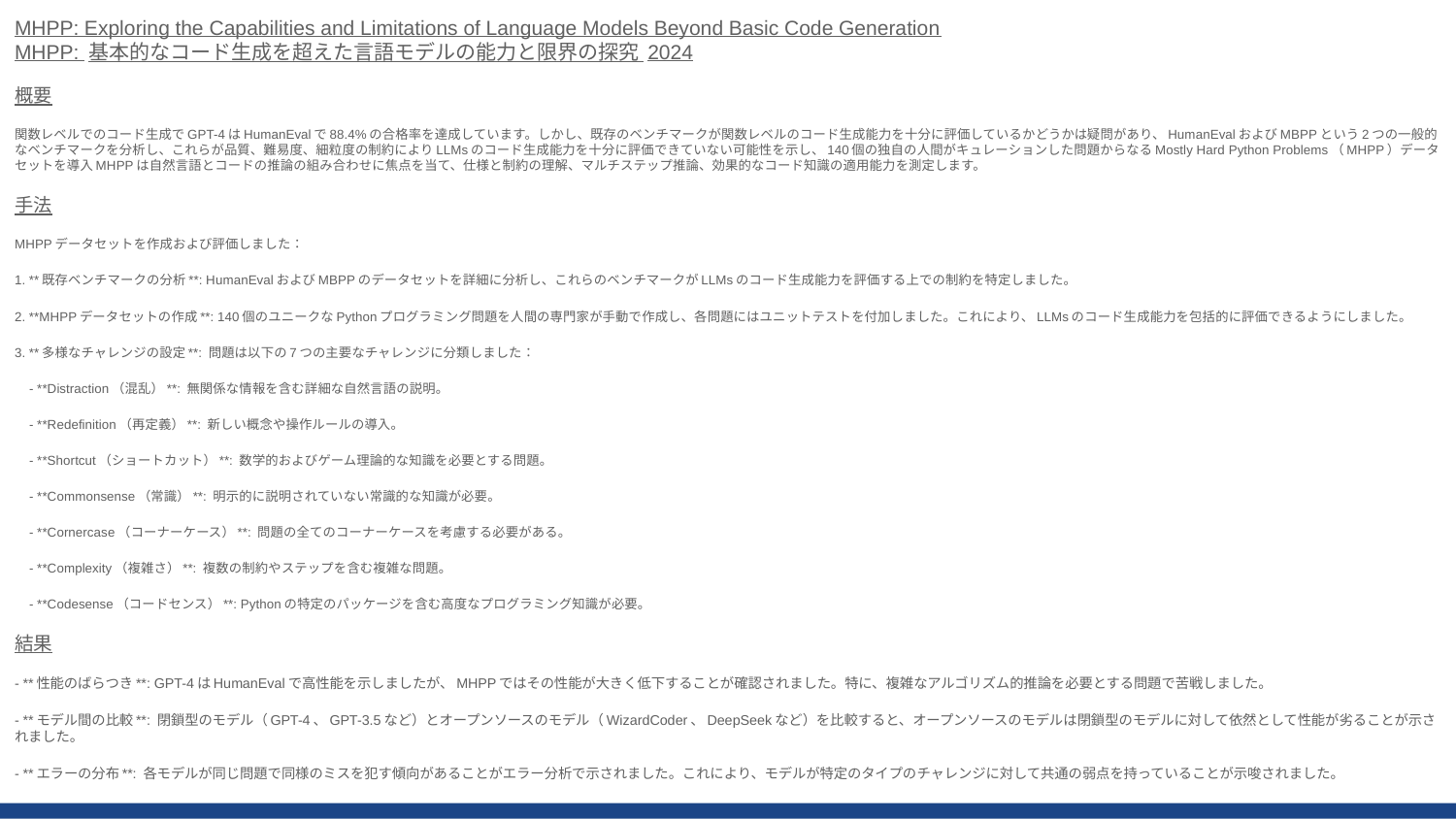

MHPP: Exploring the Capabilities and Limitations of Language Models Beyond Basic Code Generation
MHPP: 基本的なコード生成を超えた言語モデルの能力と限界の探究 2024
概要
関数レベルでのコード生成でGPT-4はHumanEvalで88.4%の合格率を達成しています。しかし、既存のベンチマークが関数レベルのコード生成能力を十分に評価しているかどうかは疑問があり、HumanEvalおよびMBPPという2つの一般的なベンチマークを分析し、これらが品質、難易度、細粒度の制約によりLLMsのコード生成能力を十分に評価できていない可能性を示し、140個の独自の人間がキュレーションした問題からなるMostly Hard Python Problems（MHPP）データセットを導入MHPPは自然言語とコードの推論の組み合わせに焦点を当て、仕様と制約の理解、マルチステップ推論、効果的なコード知識の適用能力を測定します。
手法
MHPPデータセットを作成および評価しました：
1. **既存ベンチマークの分析**: HumanEvalおよびMBPPのデータセットを詳細に分析し、これらのベンチマークがLLMsのコード生成能力を評価する上での制約を特定しました。
2. **MHPPデータセットの作成**: 140個のユニークなPythonプログラミング問題を人間の専門家が手動で作成し、各問題にはユニットテストを付加しました。これにより、LLMsのコード生成能力を包括的に評価できるようにしました。
3. **多様なチャレンジの設定**: 問題は以下の7つの主要なチャレンジに分類しました：
    - **Distraction（混乱）**: 無関係な情報を含む詳細な自然言語の説明。
    - **Redefinition（再定義）**: 新しい概念や操作ルールの導入。
    - **Shortcut（ショートカット）**: 数学的およびゲーム理論的な知識を必要とする問題。
    - **Commonsense（常識）**: 明示的に説明されていない常識的な知識が必要。
    - **Cornercase（コーナーケース）**: 問題の全てのコーナーケースを考慮する必要がある。
    - **Complexity（複雑さ）**: 複数の制約やステップを含む複雑な問題。
    - **Codesense（コードセンス）**: Pythonの特定のパッケージを含む高度なプログラミング知識が必要。
結果
- **性能のばらつき**: GPT-4はHumanEvalで高性能を示しましたが、MHPPではその性能が大きく低下することが確認されました。特に、複雑なアルゴリズム的推論を必要とする問題で苦戦しました。
- **モデル間の比較**: 閉鎖型のモデル（GPT-4、GPT-3.5など）とオープンソースのモデル（WizardCoder、DeepSeekなど）を比較すると、オープンソースのモデルは閉鎖型のモデルに対して依然として性能が劣ることが示されました。
- **エラーの分布**: 各モデルが同じ問題で同様のミスを犯す傾向があることがエラー分析で示されました。これにより、モデルが特定のタイプのチャレンジに対して共通の弱点を持っていることが示唆されました。